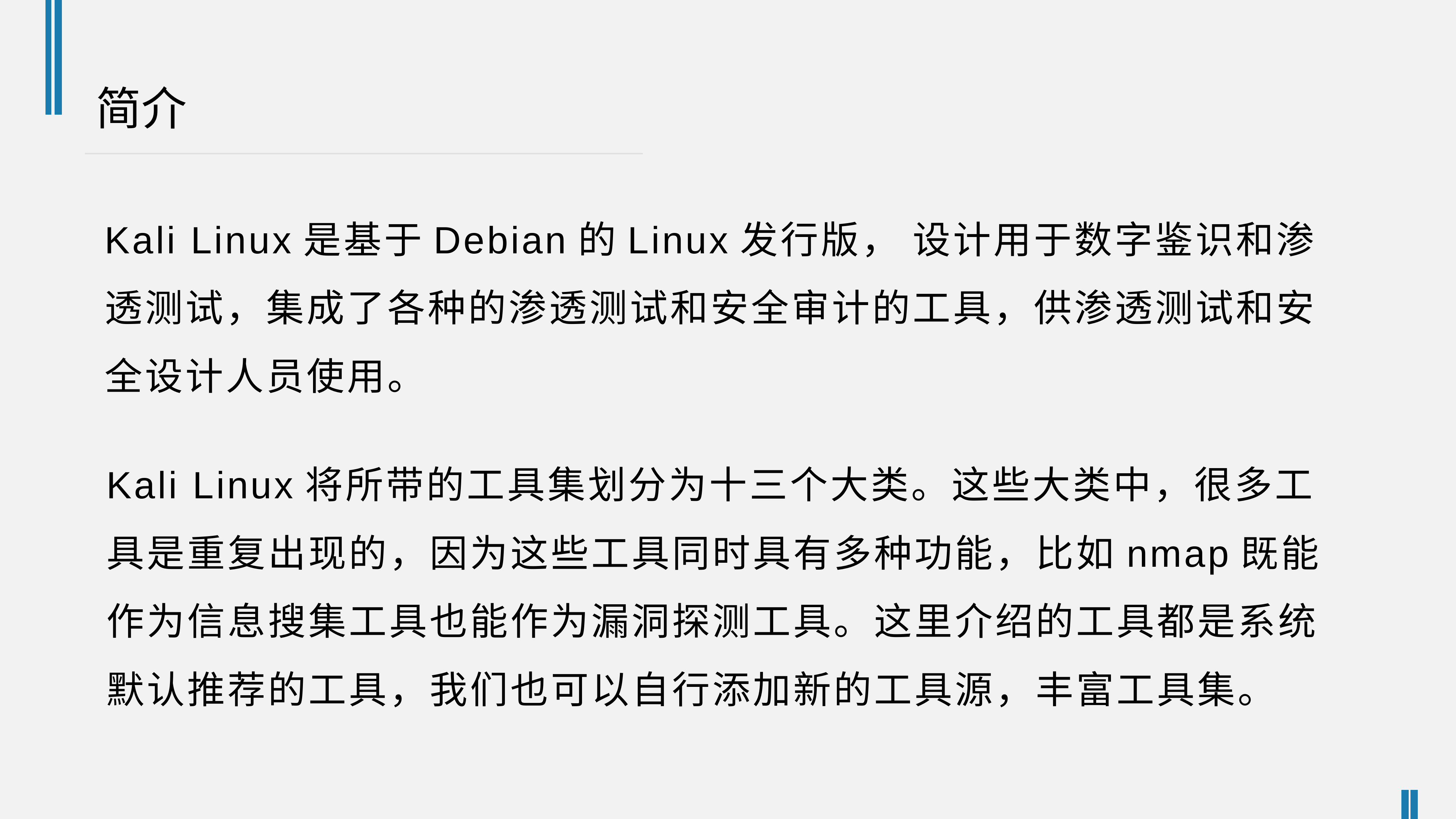

简介
Kali Linux是基于Debian的Linux发行版， 设计用于数字鉴识和渗透测试，集成了各种的渗透测试和安全审计的工具，供渗透测试和安全设计人员使用。
Kali Linux将所带的工具集划分为十三个大类。这些大类中，很多工具是重复出现的，因为这些工具同时具有多种功能，比如nmap既能作为信息搜集工具也能作为漏洞探测工具。这里介绍的工具都是系统默认推荐的工具，我们也可以自行添加新的工具源，丰富工具集。